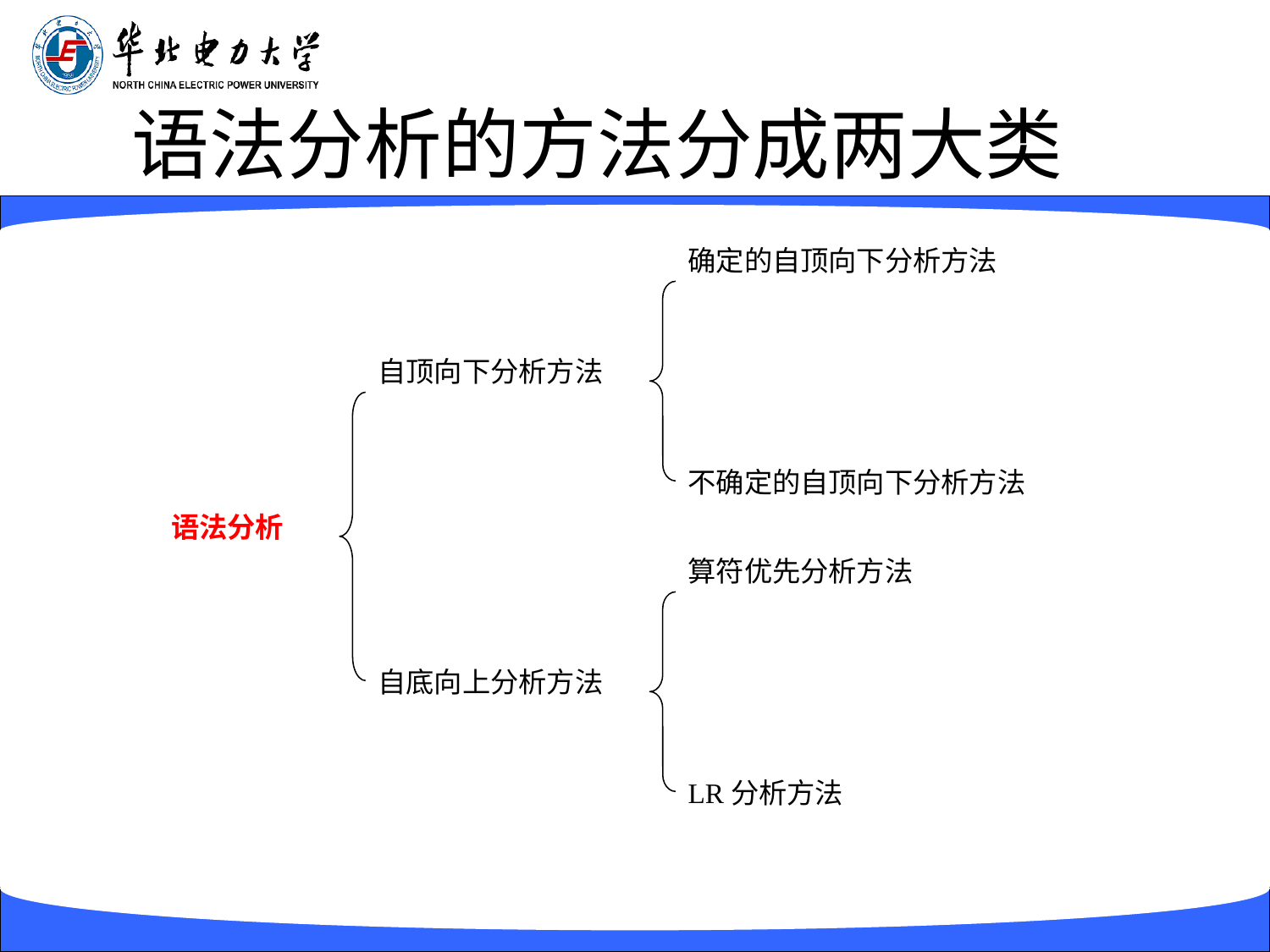

# 语法分析的方法分成两大类
确定的自顶向下分析方法

自顶向下分析方法

不确定的自顶向下分析方法
语法分析
算符优先分析方法

自底向上分析方法
LR分析方法